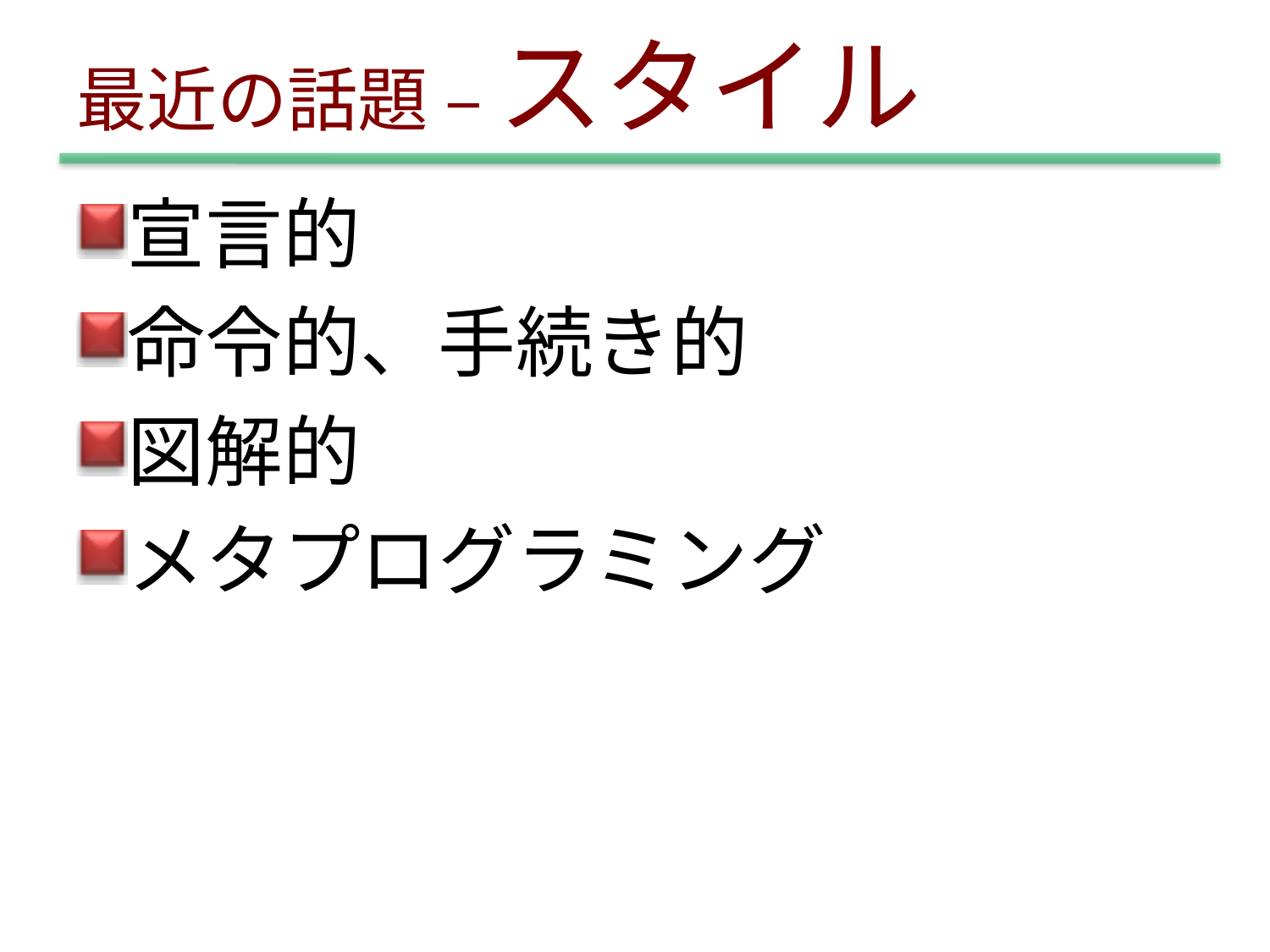

# 最近の話題 – スタイル
宣言的
命令的、手続き的
図解的
メタプログラミング